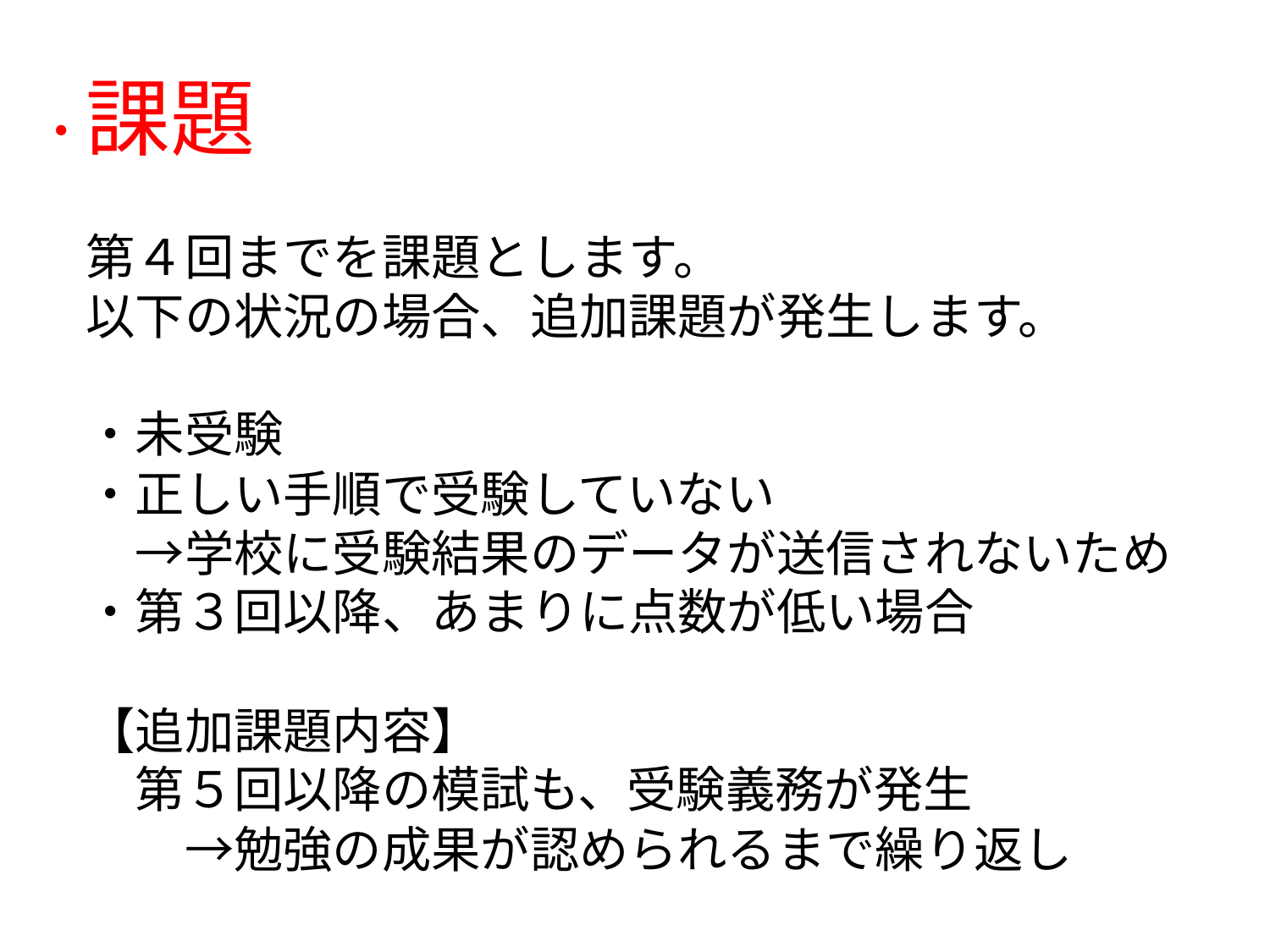

・課題

　第４回までを課題とします。
　以下の状況の場合、追加課題が発生します。

　・未受験
　・正しい手順で受験していない
　　→学校に受験結果のデータが送信されないため
　・第３回以降、あまりに点数が低い場合

　【追加課題内容】
　　第５回以降の模試も、受験義務が発生
　　　→勉強の成果が認められるまで繰り返し